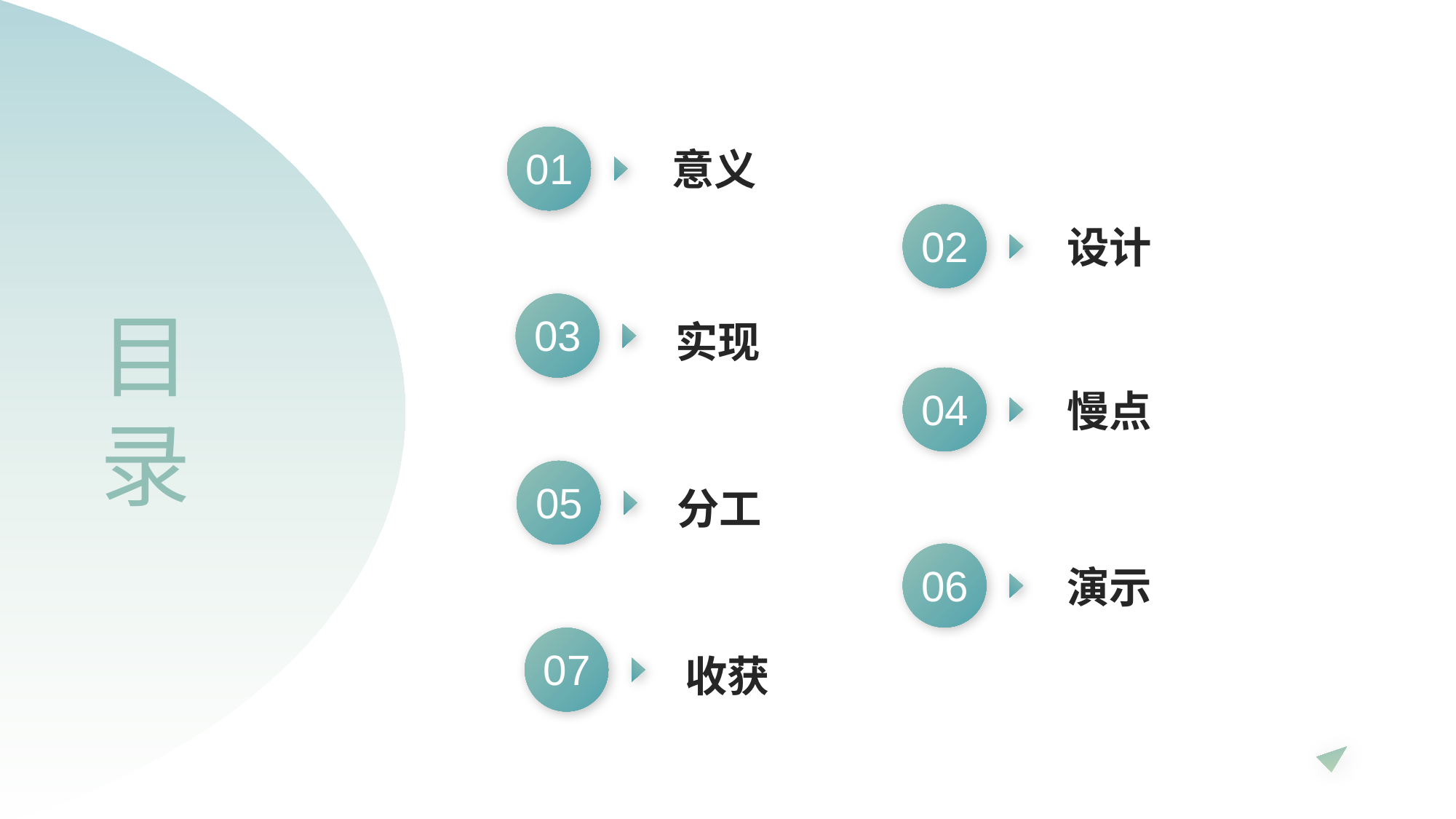

01

意义

02

设计

目录

03

实现

04

慢点

05

分工

06

演示

07

收获